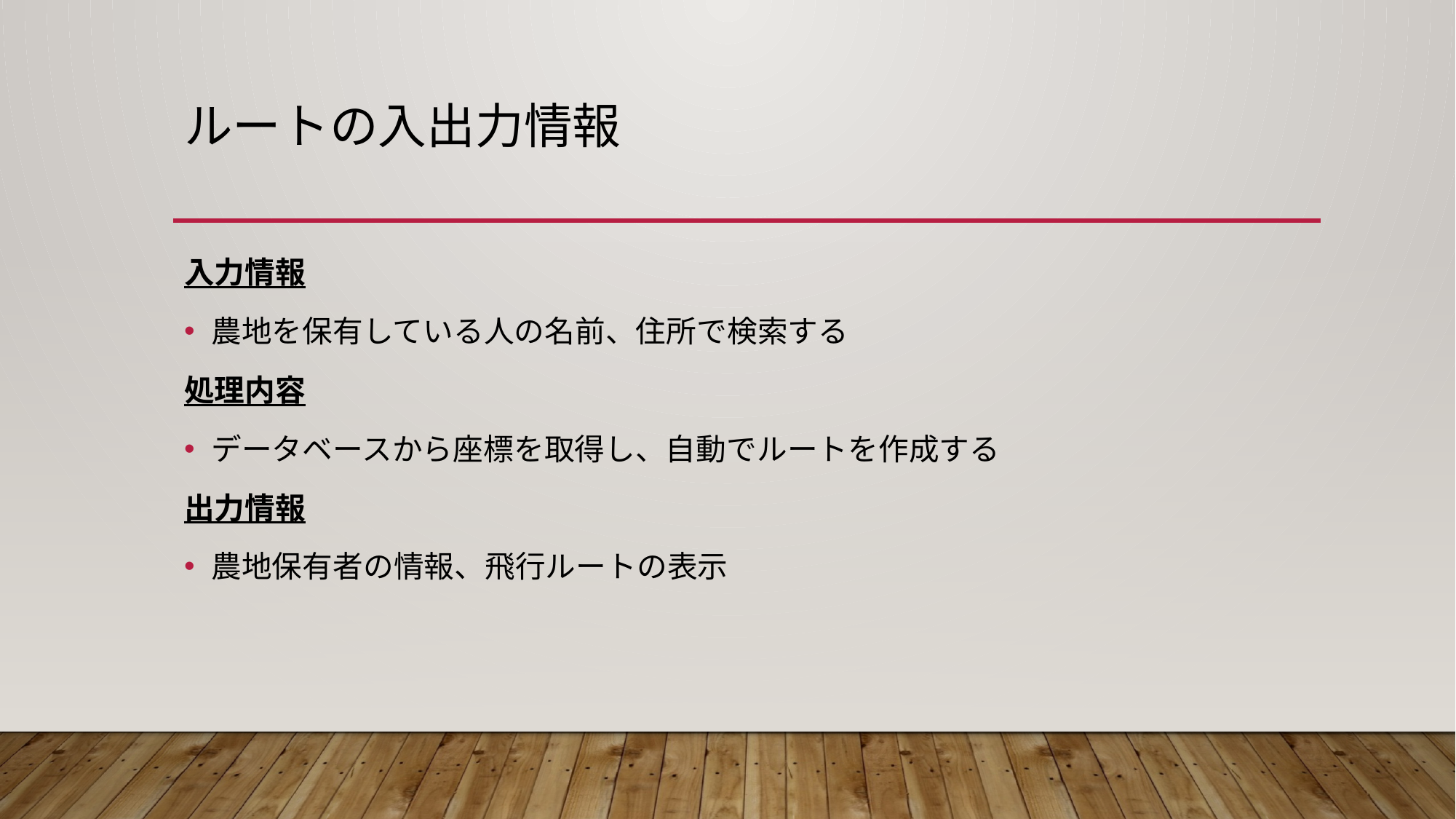

# ルートの入出力情報
入力情報
農地を保有している人の名前、住所で検索する
処理内容
データベースから座標を取得し、自動でルートを作成する
出力情報
農地保有者の情報、飛行ルートの表示